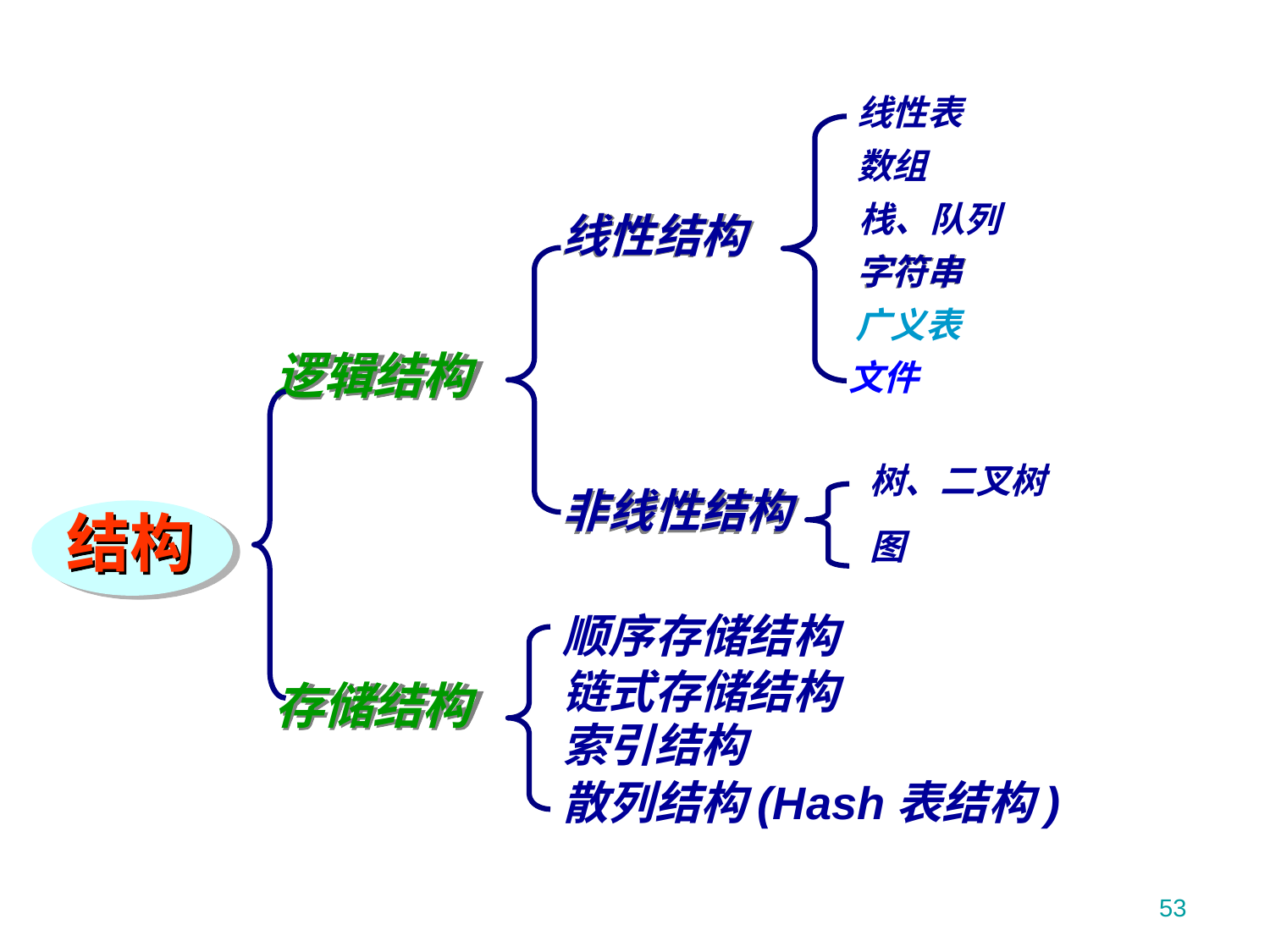

线性表

数组
栈、队列
字符串
广义表
文件
线性结构

非线性结构
逻辑结构

存储结构
树、二叉树

图
结构

顺序存储结构

链式存储结构
索引结构
散列结构(Hash表结构)
53